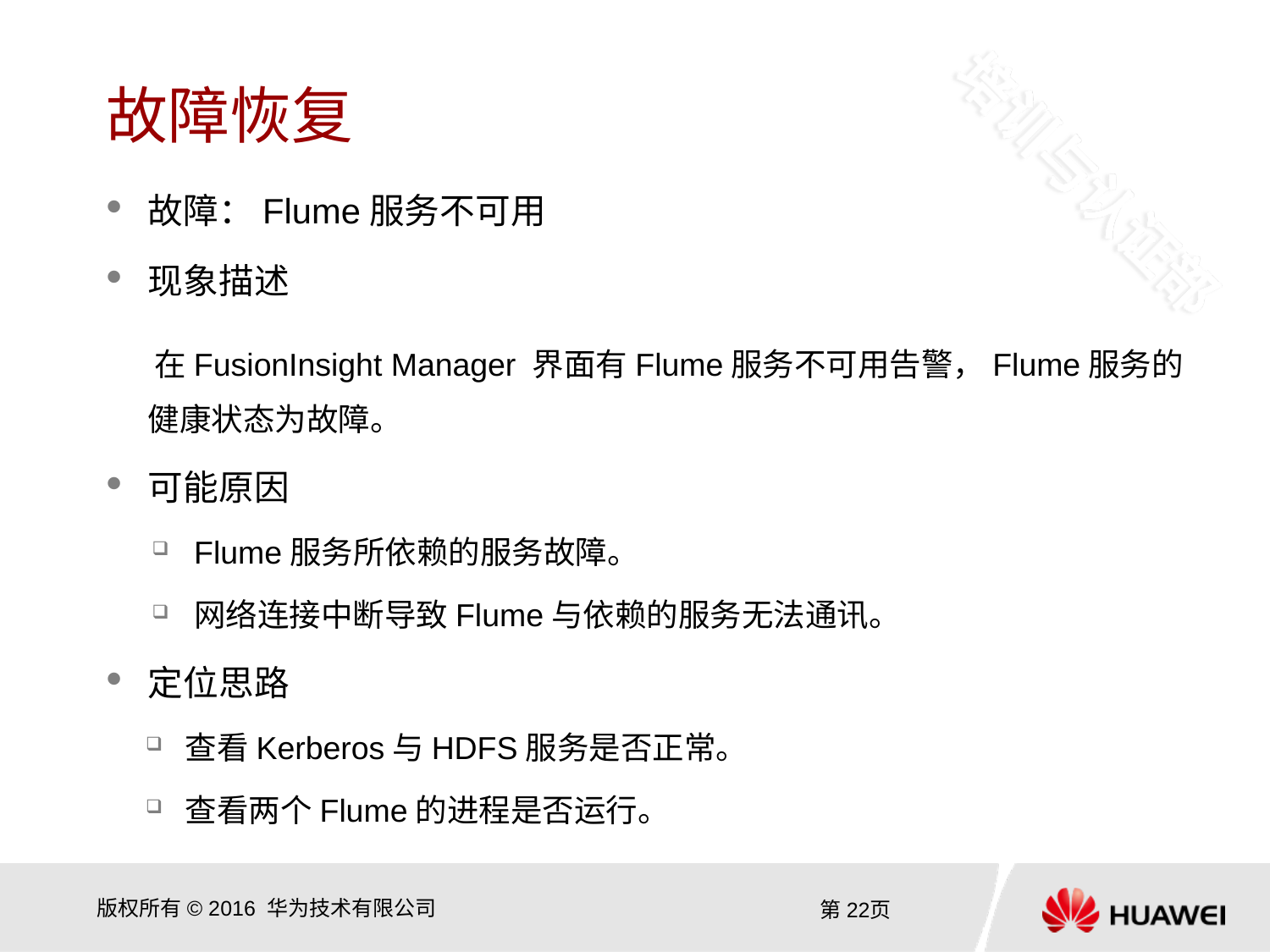

# 故障恢复
故障：Flume服务不可用
现象描述
    在FusionInsight Manager 界面有Flume服务不可用告警，Flume服务的健康状态为故障。
可能原因
Flume服务所依赖的服务故障。
网络连接中断导致Flume与依赖的服务无法通讯。
定位思路
查看Kerberos与HDFS服务是否正常。
查看两个Flume的进程是否运行。